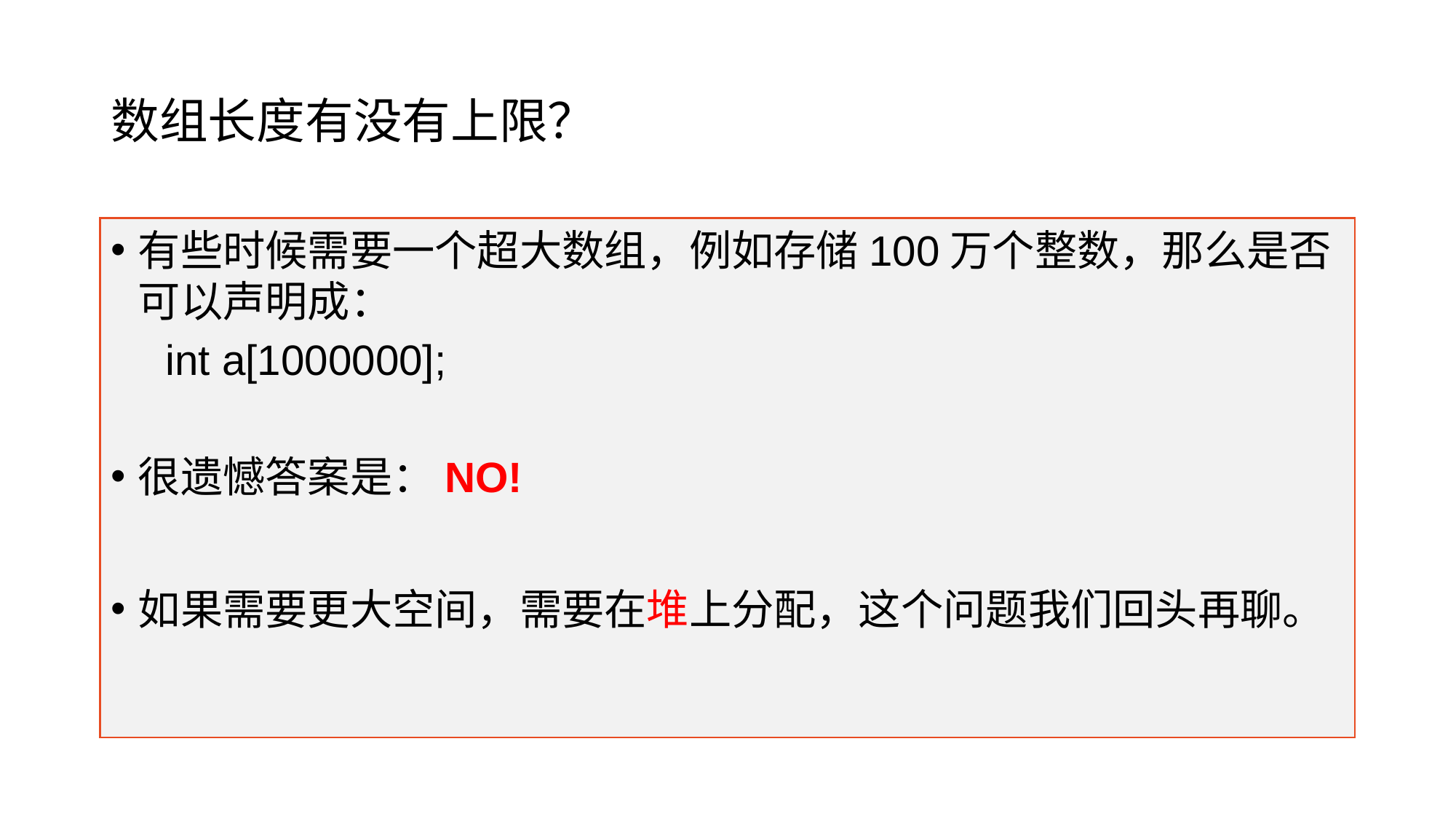

# 数组长度有没有上限？
有些时候需要一个超大数组，例如存储100万个整数，那么是否可以声明成：
int a[1000000];

很遗憾答案是：NO!

如果需要更大空间，需要在堆上分配，这个问题我们回头再聊。